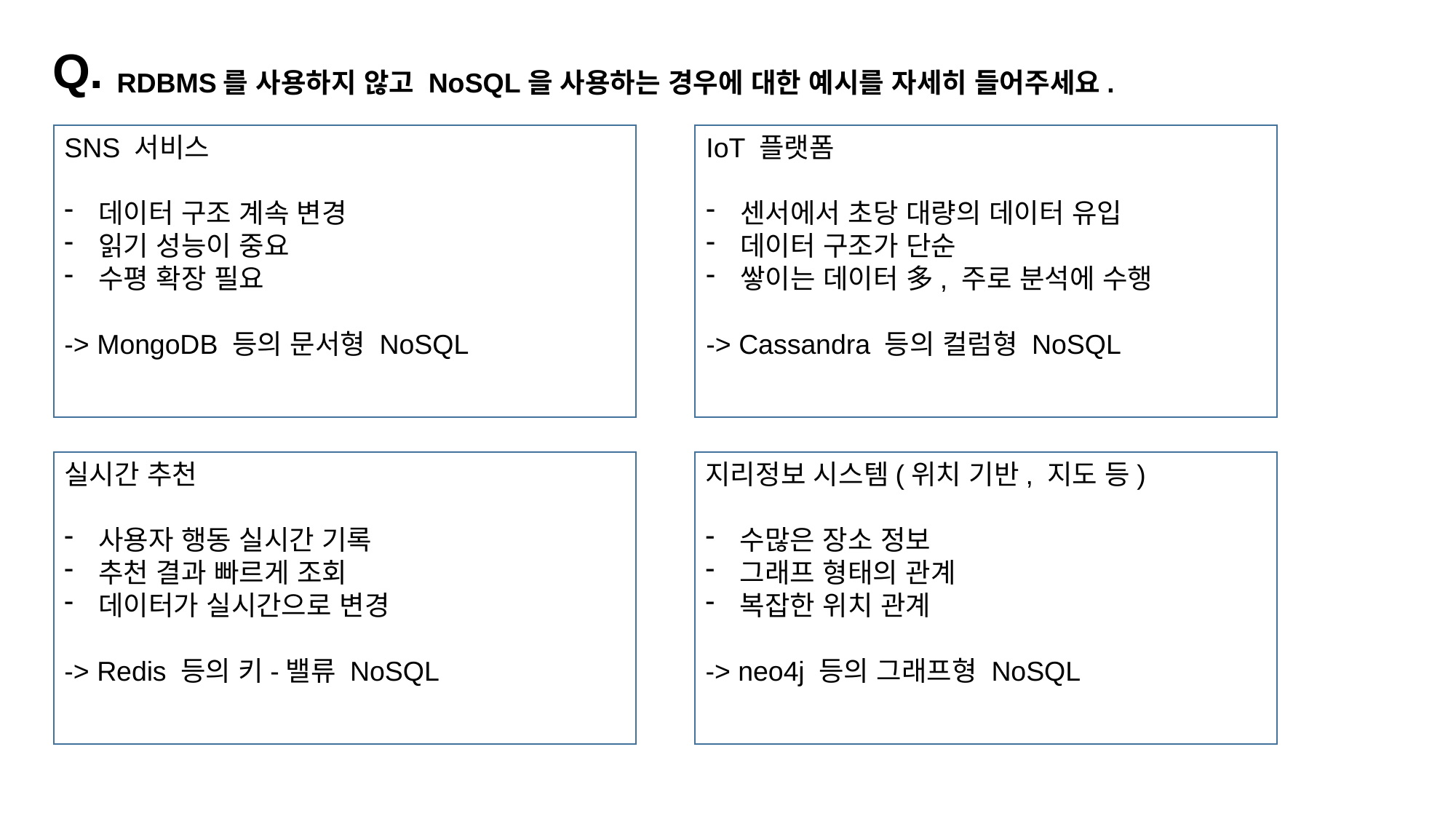

Q.
RDBMS를 사용하지 않고 NoSQL을 사용하는 경우에 대한 예시를 자세히 들어주세요.
SNS 서비스

데이터 구조 계속 변경
읽기 성능이 중요
수평 확장 필요

-> MongoDB 등의 문서형 NoSQL

IoT 플랫폼

센서에서 초당 대량의 데이터 유입
데이터 구조가 단순
쌓이는 데이터 多, 주로 분석에 수행

-> Cassandra 등의 컬럼형 NoSQL
실시간 추천

사용자 행동 실시간 기록
추천 결과 빠르게 조회
데이터가 실시간으로 변경

-> Redis 등의 키-밸류 NoSQL
지리정보 시스템(위치 기반, 지도 등)

수많은 장소 정보
그래프 형태의 관계
복잡한 위치 관계

-> neo4j 등의 그래프형 NoSQL